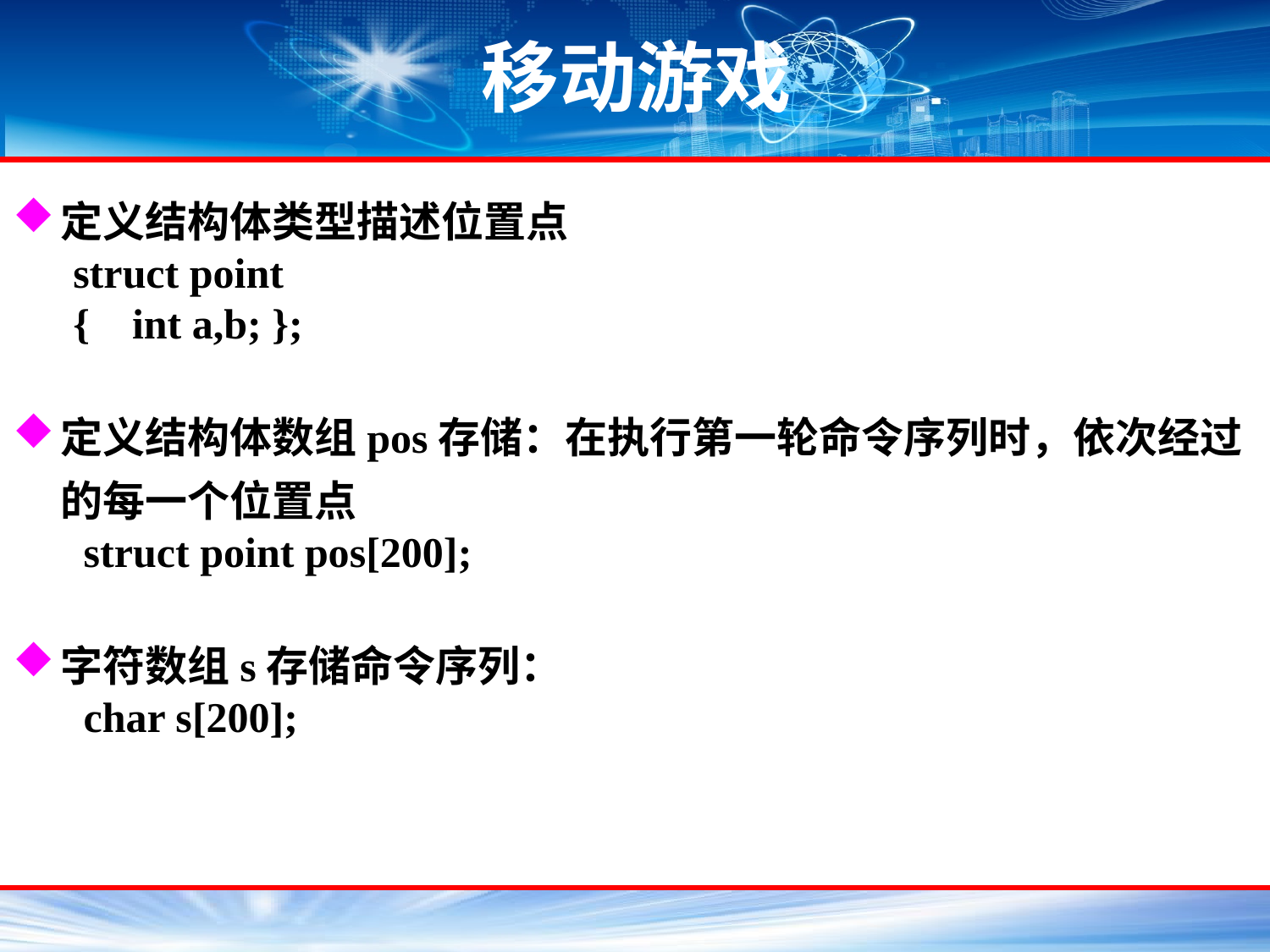

# 移动游戏
定义结构体类型描述位置点
struct point
{    int a,b; };

定义结构体数组pos存储：在执行第一轮命令序列时，依次经过的每一个位置点
 struct point pos[200];

字符数组s存储命令序列：
 char s[200];